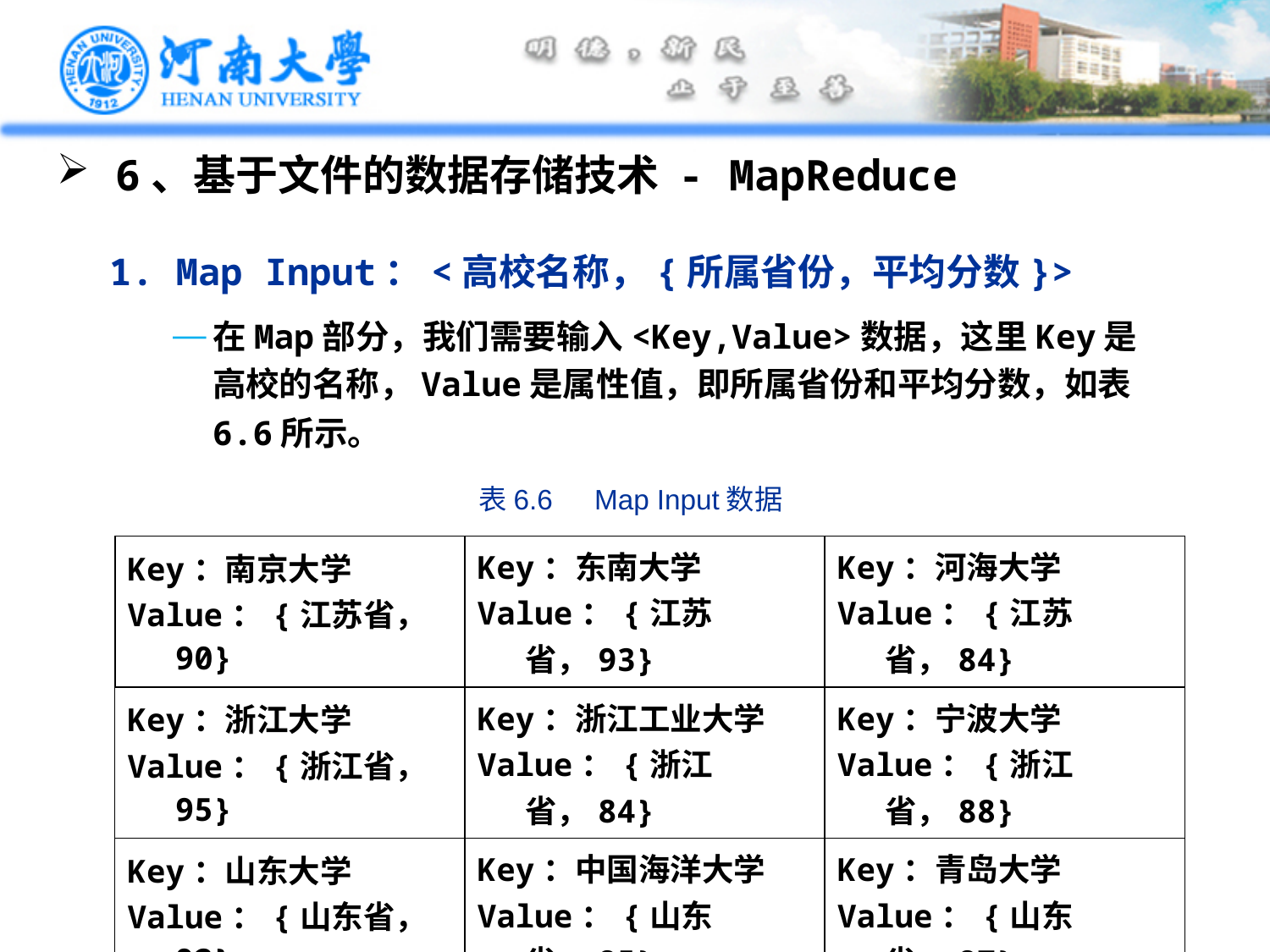

6、基于文件的数据存储技术 - MapReduce

1. Map Input：<高校名称，{所属省份，平均分数}>
在Map部分，我们需要输入<Key,Value>数据，这里Key是高校的名称，Value是属性值，即所属省份和平均分数，如表6.6所示。
表6.6　Map Input数据
| Key：南京大学 Value：{江苏省，90} | Key：东南大学 Value：{江苏省，93} | Key：河海大学 Value：{江苏省，84} |
| --- | --- | --- |
| Key：浙江大学 Value：{浙江省，95} | Key：浙江工业大学 Value：{浙江省，84} | Key：宁波大学 Value：{浙江省，88} |
| Key：山东大学 Value：{山东省，92} | Key：中国海洋大学 Value：{山东省，85} | Key：青岛大学 Value：{山东省，87} |